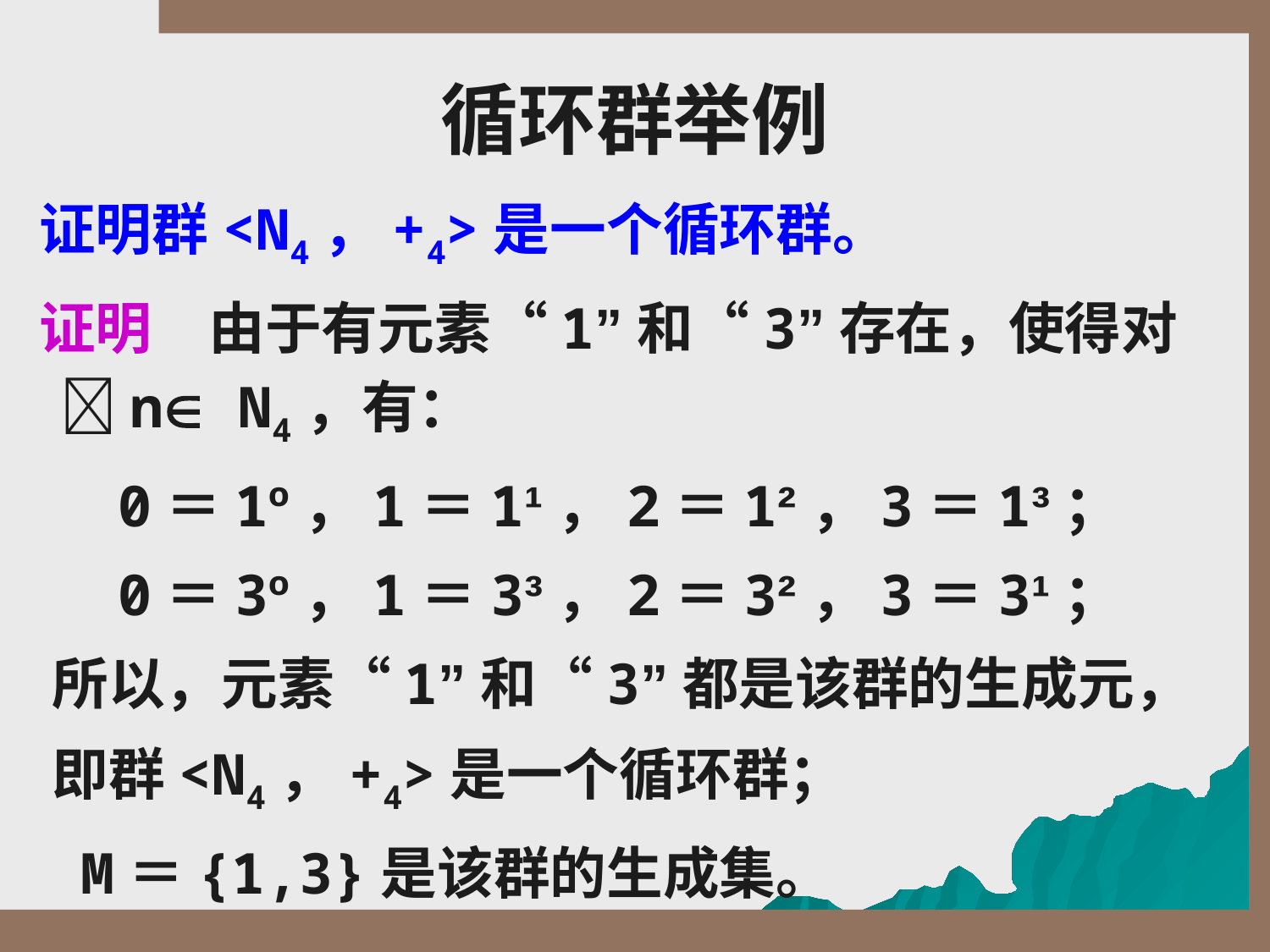

# 循环群举例
 证明群<N4，+4>是一个循环群。
 证明　由于有元素“1”和“3”存在，使得对∀n∈ N4，有：
0＝1º，1＝1¹，2＝1²，3＝1³；
0＝3º，1＝3³，2＝3²，3＝3¹；
  所以，元素“1”和“3”都是该群的生成元，
  即群<N4，+4>是一个循环群；
  M＝{1,3}是该群的生成集。
64